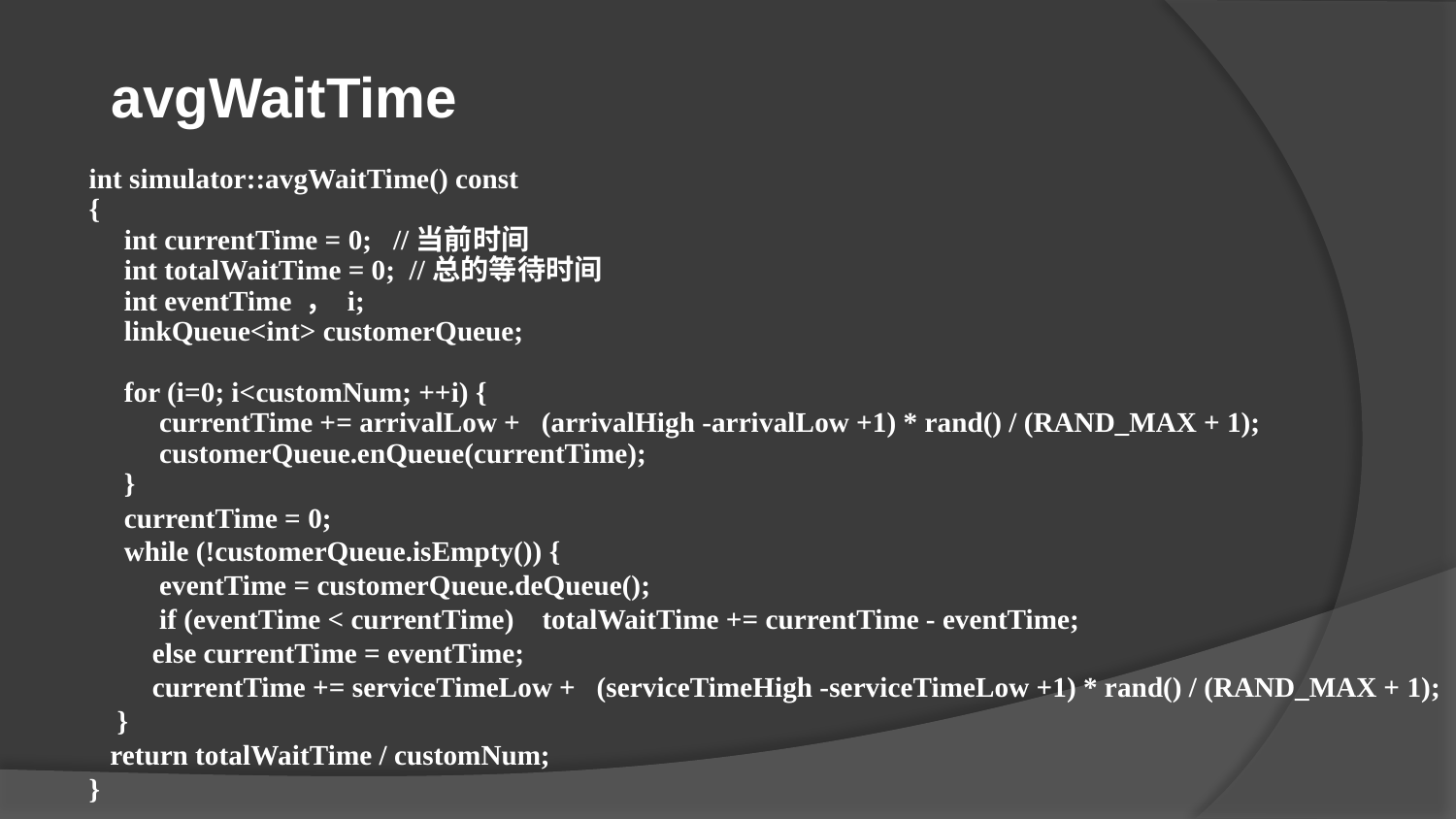

avgWaitTime
int simulator::avgWaitTime() const
{
     int currentTime = 0;   //当前时间
     int totalWaitTime = 0;  //总的等待时间
     int eventTime ， i;
     linkQueue<int> customerQueue;

     for (i=0; i<customNum; ++i) {
          currentTime += arrivalLow +   (arrivalHigh -arrivalLow +1) * rand() / (RAND_MAX + 1);
          customerQueue.enQueue(currentTime);
     }
     currentTime = 0;
     while (!customerQueue.isEmpty()) {
          eventTime = customerQueue.deQueue();
          if (eventTime < currentTime)    totalWaitTime += currentTime - eventTime;
         else currentTime = eventTime;
         currentTime += serviceTimeLow +   (serviceTimeHigh -serviceTimeLow +1) * rand() / (RAND_MAX + 1);
    }
   return totalWaitTime / customNum;
}